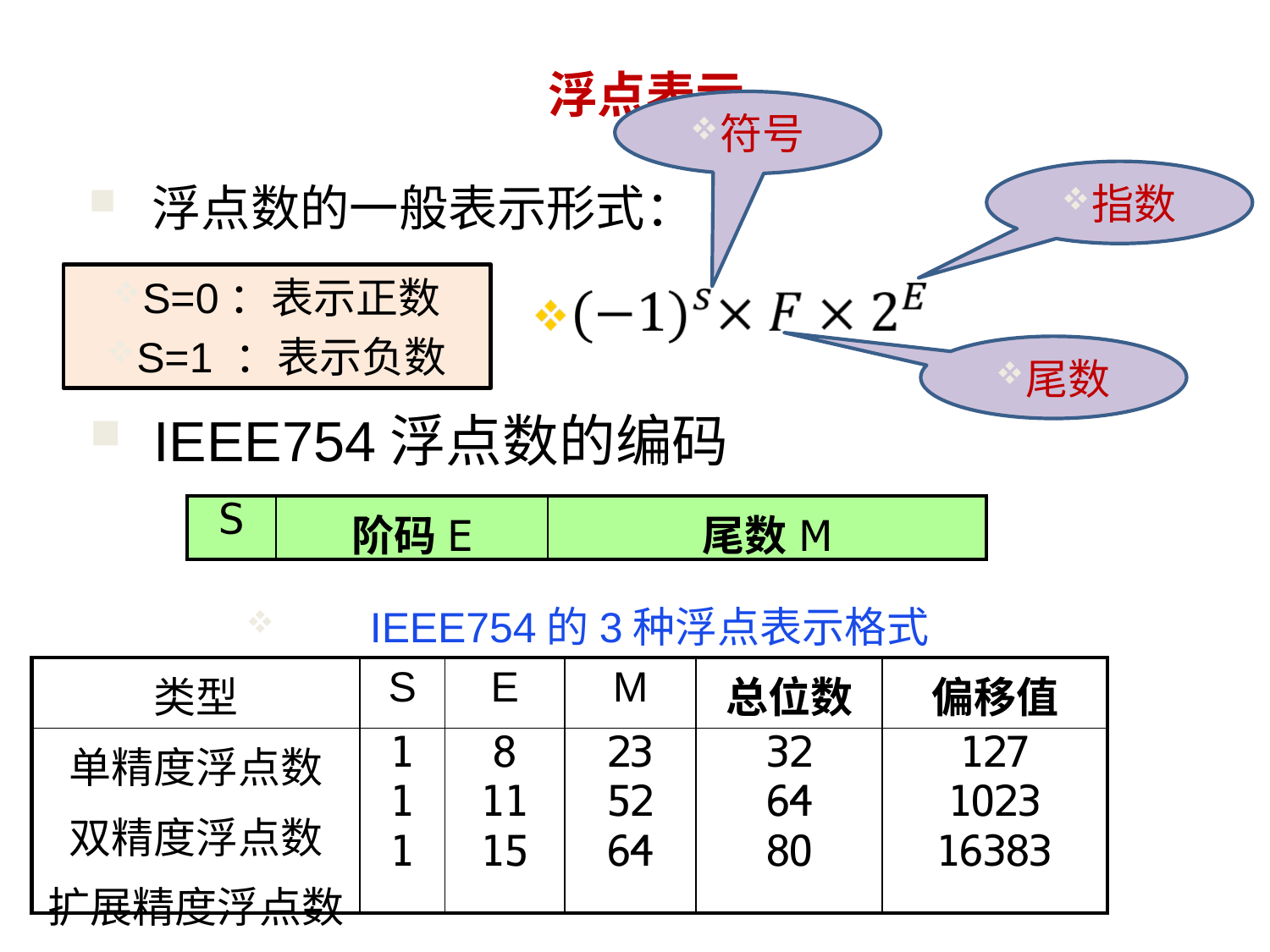

# 浮点表示
符号
指数
浮点数的一般表示形式：
S=0：表示正数
S=1 ：表示负数

尾数
IEEE754浮点数的编码
| S | 阶码E | 尾数M |
| --- | --- | --- |
IEEE754的3种浮点表示格式
| 类型 | S | E | M | 总位数 | 偏移值 |
| --- | --- | --- | --- | --- | --- |
| 单精度浮点数 双精度浮点数 扩展精度浮点数 | 1 1 1 | 8 11 15 | 23 52 64 | 32 64 80 | 127 1023 16383 |